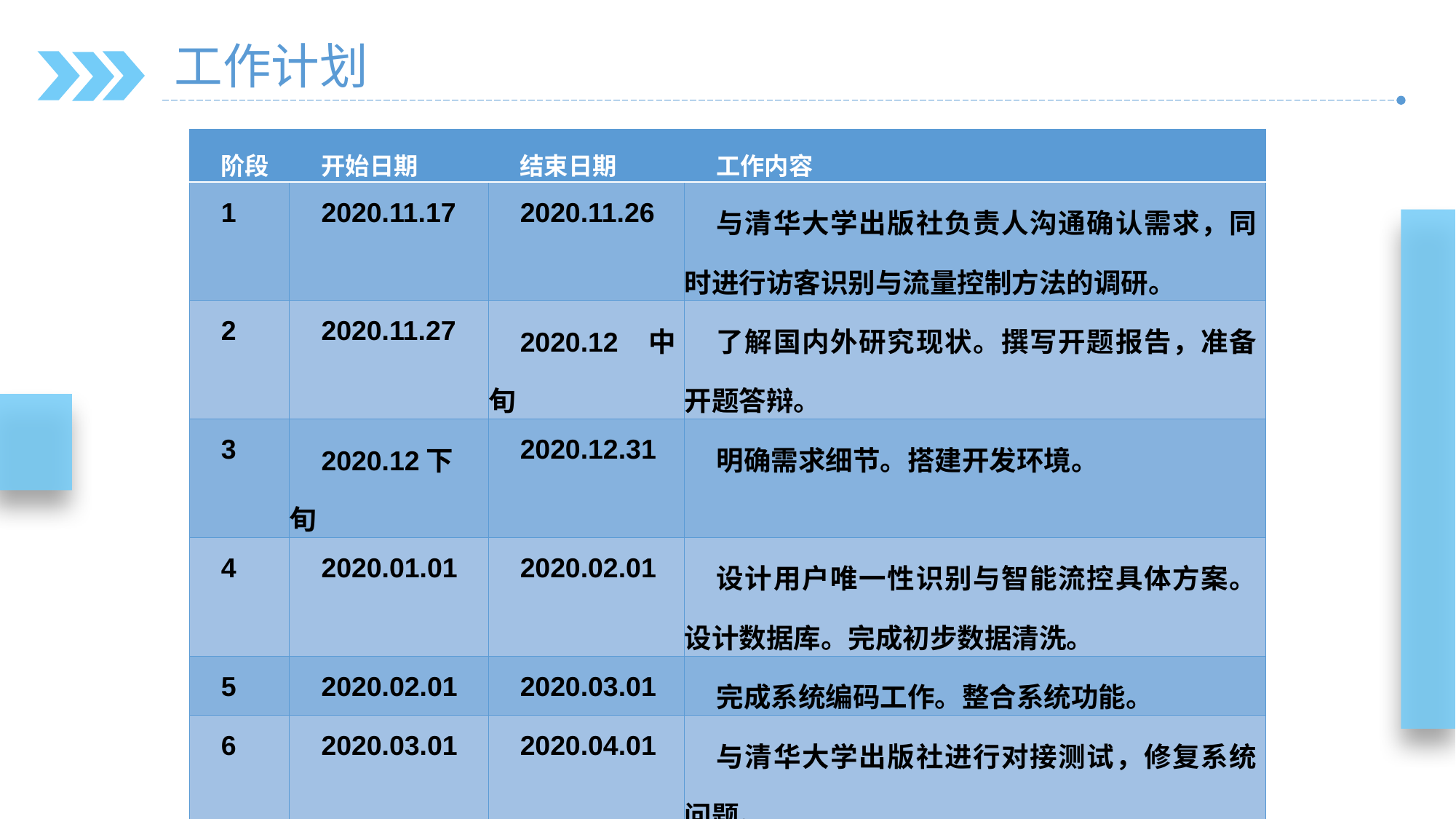

工作计划

| 阶段 | 开始日期 | 结束日期 | 工作内容 |
| --- | --- | --- | --- |
| 1 | 2020.11.17 | 2020.11.26 | 与清华大学出版社负责人沟通确认需求，同时进行访客识别与流量控制方法的调研。 |
| 2 | 2020.11.27 | 2020.12中旬 | 了解国内外研究现状。撰写开题报告，准备开题答辩。 |
| 3 | 2020.12下旬 | 2020.12.31 | 明确需求细节。搭建开发环境。 |
| 4 | 2020.01.01 | 2020.02.01 | 设计用户唯一性识别与智能流控具体方案。设计数据库。完成初步数据清洗。 |
| 5 | 2020.02.01 | 2020.03.01 | 完成系统编码工作。整合系统功能。 |
| 6 | 2020.03.01 | 2020.04.01 | 与清华大学出版社进行对接测试，修复系统问题。 |
| 7 | 2020.04.01 | 2020.05.01 | 完成毕业设计论文的撰写并提交。 |